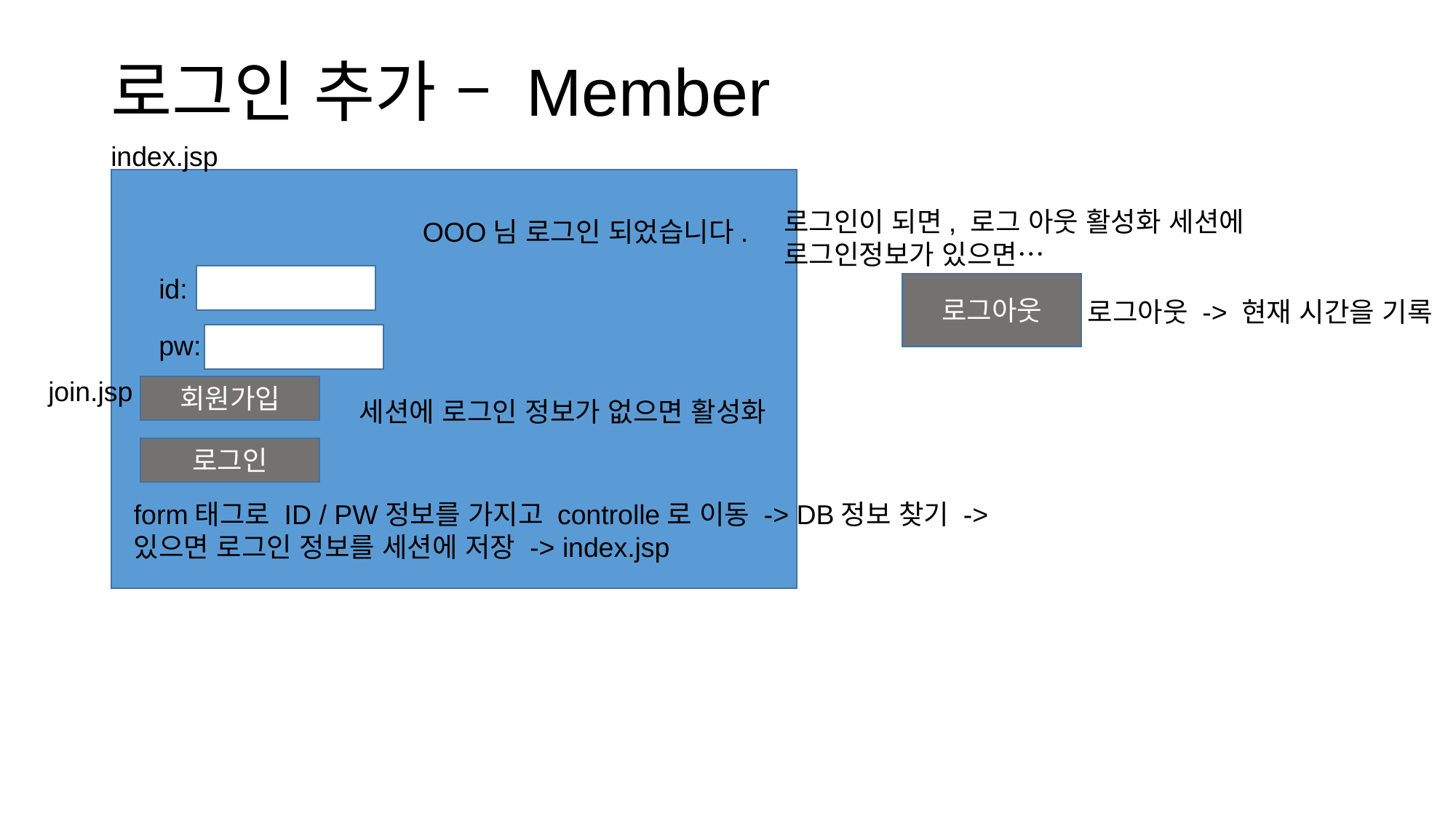

# 로그인 추가 – Member
index.jsp

로그인이 되면, 로그 아웃 활성화 세션에 로그인정보가 있으면…
OOO님 로그인 되었습니다.
id:

로그아웃
로그아웃 -> 현재 시간을 기록
pw:

join.jsp
회원가입
세션에 로그인 정보가 없으면 활성화
로그인
form태그로 ID / PW정보를 가지고 controlle로 이동 -> DB정보 찾기 -> 있으면 로그인 정보를 세션에 저장 -> index.jsp